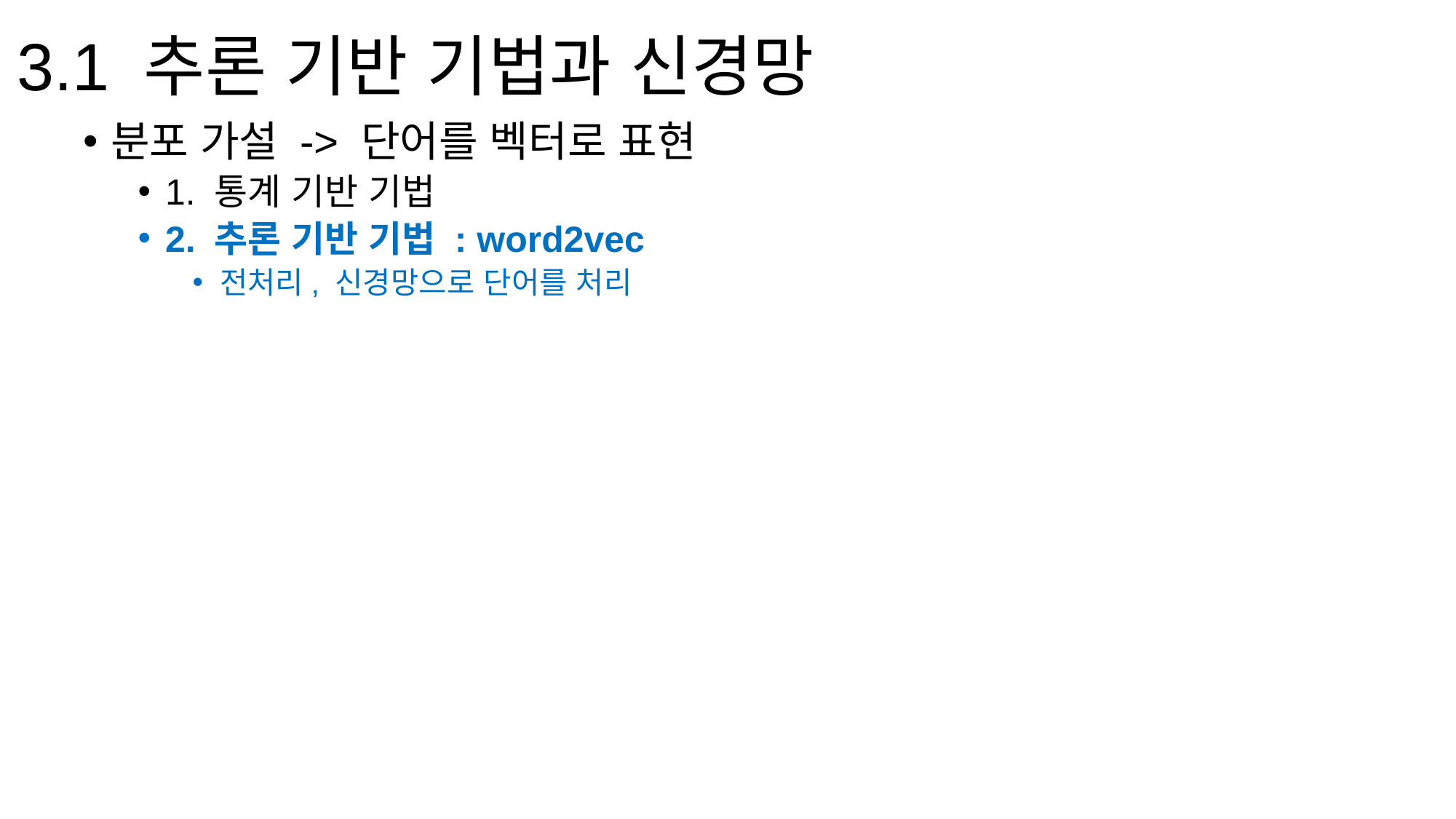

# 3.1 추론 기반 기법과 신경망
분포 가설 -> 단어를 벡터로 표현
1. 통계 기반 기법
2. 추론 기반 기법 : word2vec
전처리, 신경망으로 단어를 처리